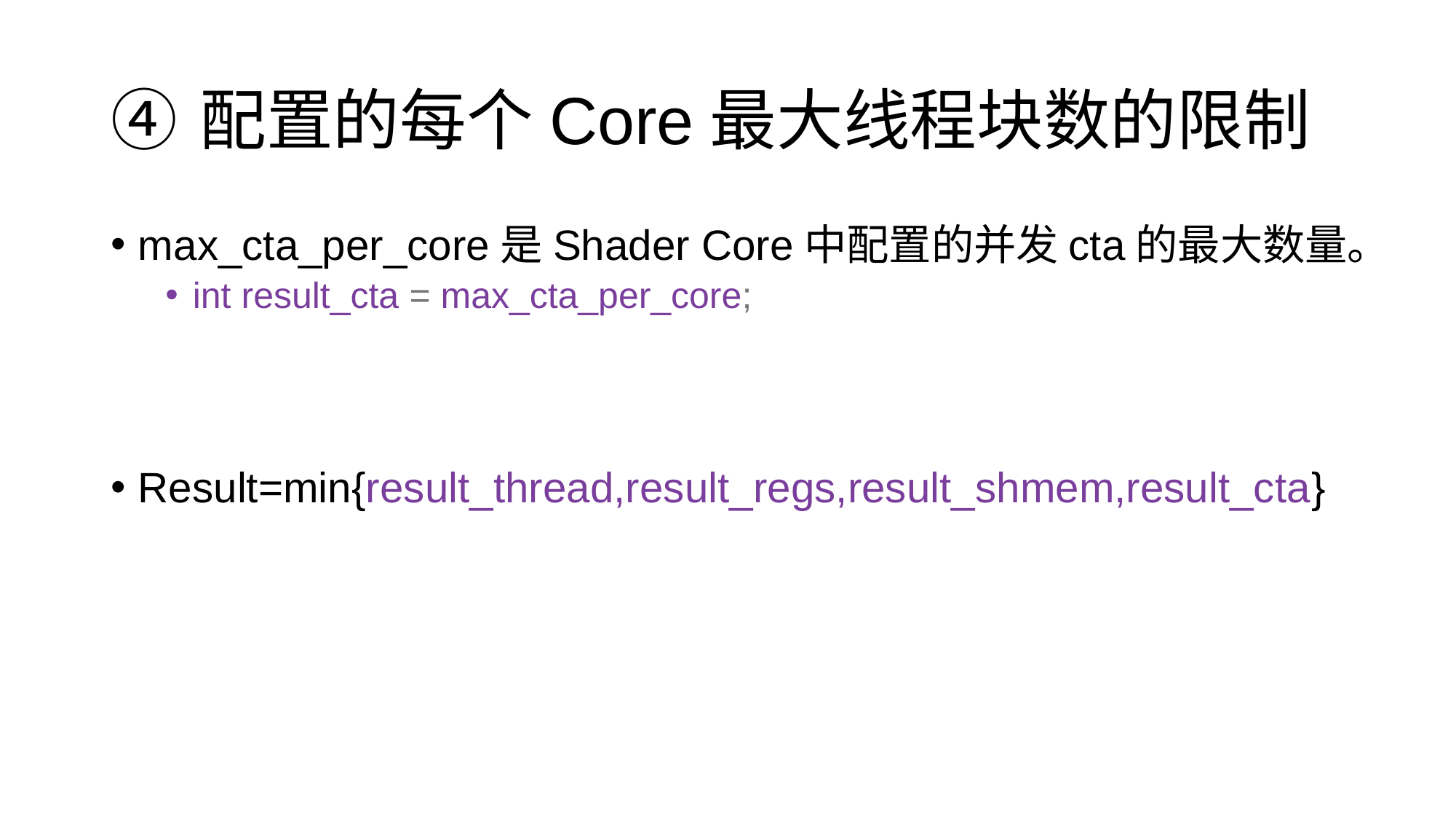

# 配置的每个Core最大线程块数的限制
max_cta_per_core是Shader Core中配置的并发cta的最大数量。
int result_cta = max_cta_per_core;

Result=min{result_thread,result_regs,result_shmem,result_cta}